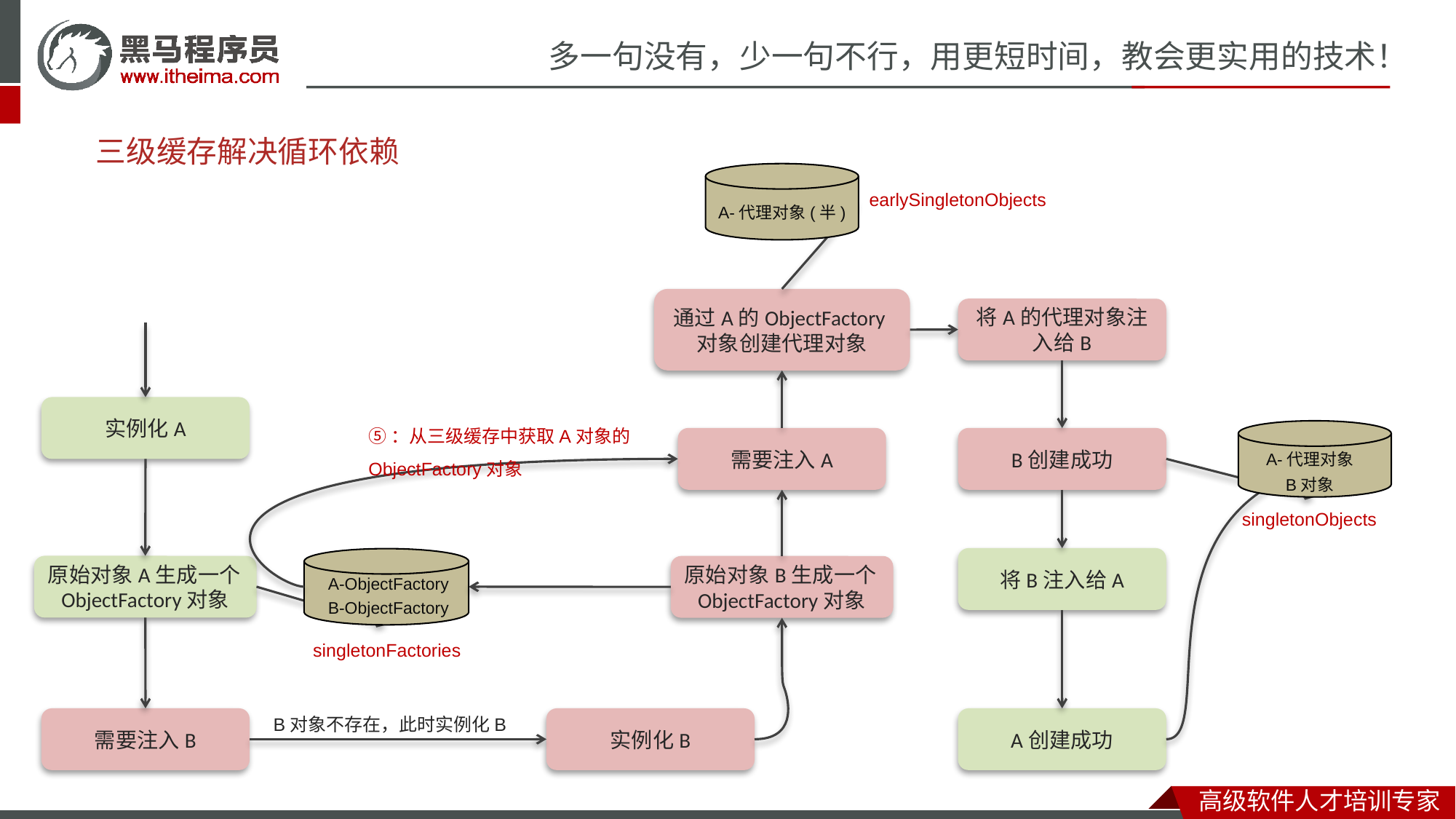

# 三级缓存解决循环依赖

earlySingletonObjects
A-代理对象(半)
通过A的ObjectFactory对象创建代理对象
将A的代理对象注入给B
实例化A
⑤：从三级缓存中获取A对象的ObjectFactory对象

singletonObjects
需要注入A
B创建成功
A-代理对象
B对象
将B注入给A

singletonFactories
原始对象A生成一个ObjectFactory对象
原始对象B生成一个ObjectFactory对象
A-ObjectFactory
B-ObjectFactory
B对象不存在，此时实例化B
需要注入B
实例化B
A创建成功